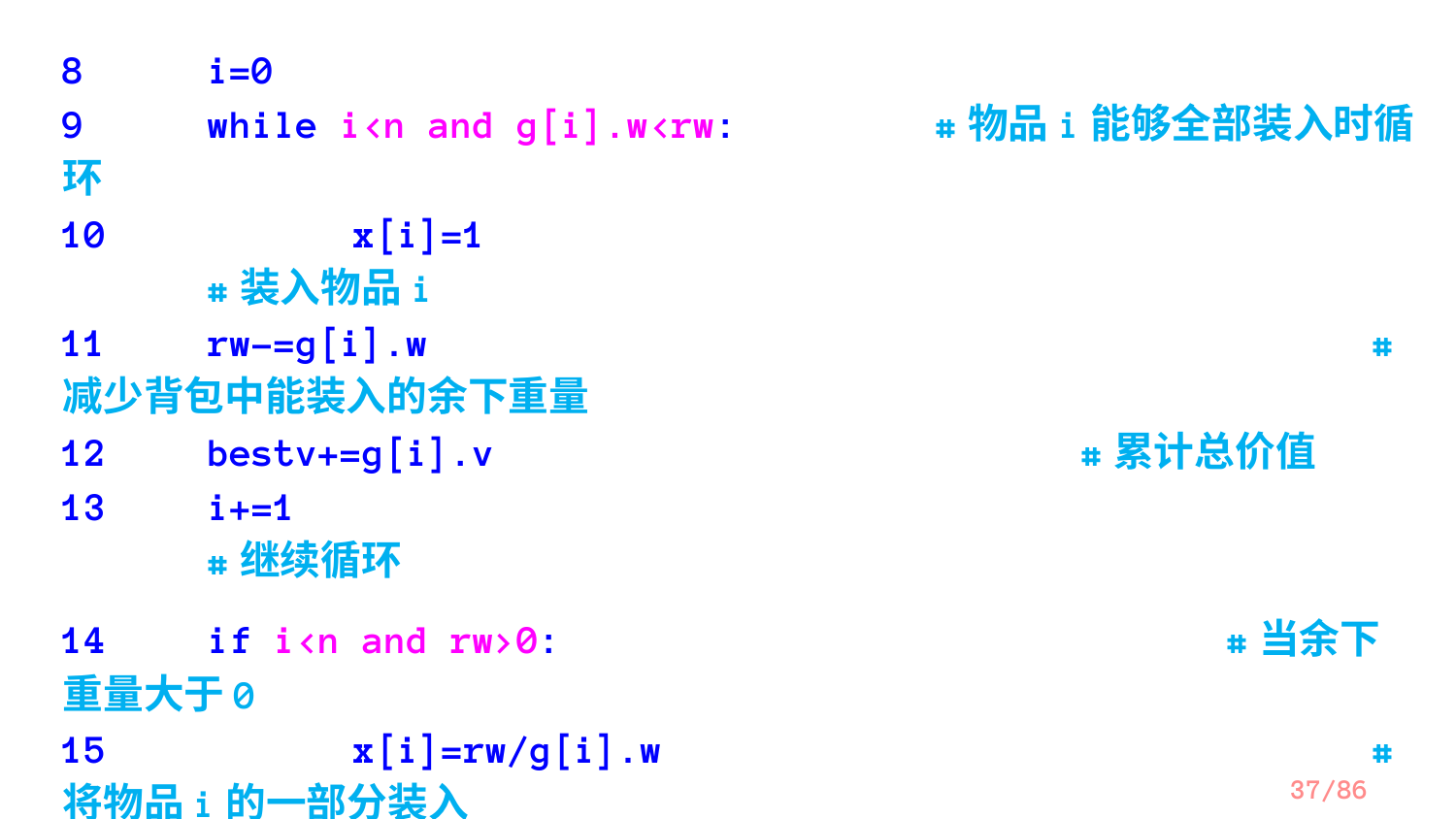

8  	i=0
9  	while i<n and g[i].w<rw:		#物品i能够全部装入时循环
10   		x[i]=1								#装入物品i
11    	rw-=g[i].w							#减少背包中能装入的余下重量
12    	bestv+=g[i].v					#累计总价值
13    	i+=1									#继续循环
14 	if i<n and rw>0:					#当余下重量大于0
15   		x[i]=rw/g[i].w					#将物品i的一部分装入
16    	bestv+=x[i]*g[i].v				#累计总价值
17
37/86